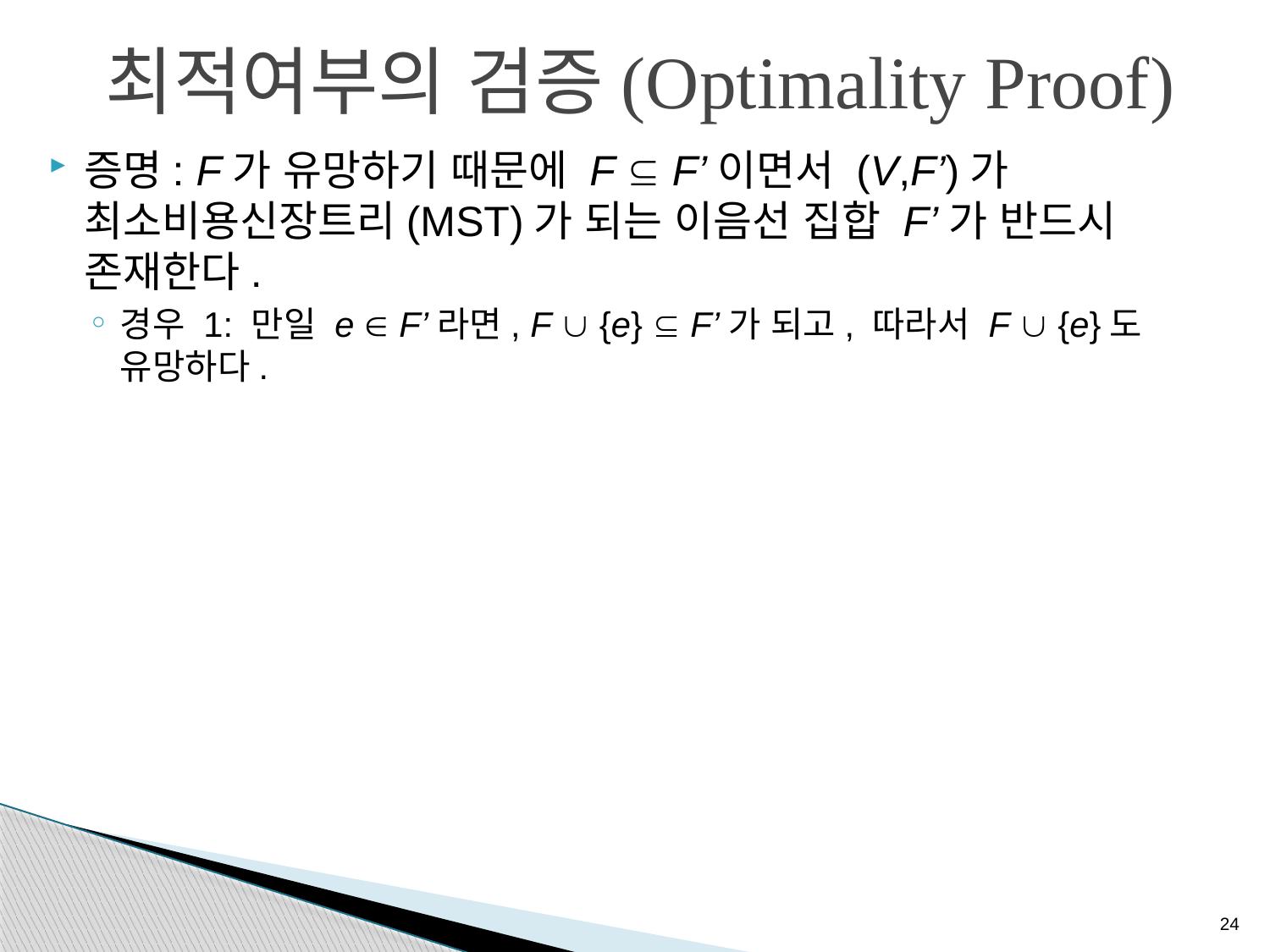

최적여부의 검증(Optimality Proof)
증명: F가 유망하기 때문에 F ⊆ F’이면서 (V,F’)가 최소비용신장트리(MST)가 되는 이음선 집합 F’가 반드시 존재한다.
경우 1: 만일 e ∈ F’라면, F ∪ {e} ⊆ F’가 되고, 따라서 F ∪ {e}도 유망하다.
24